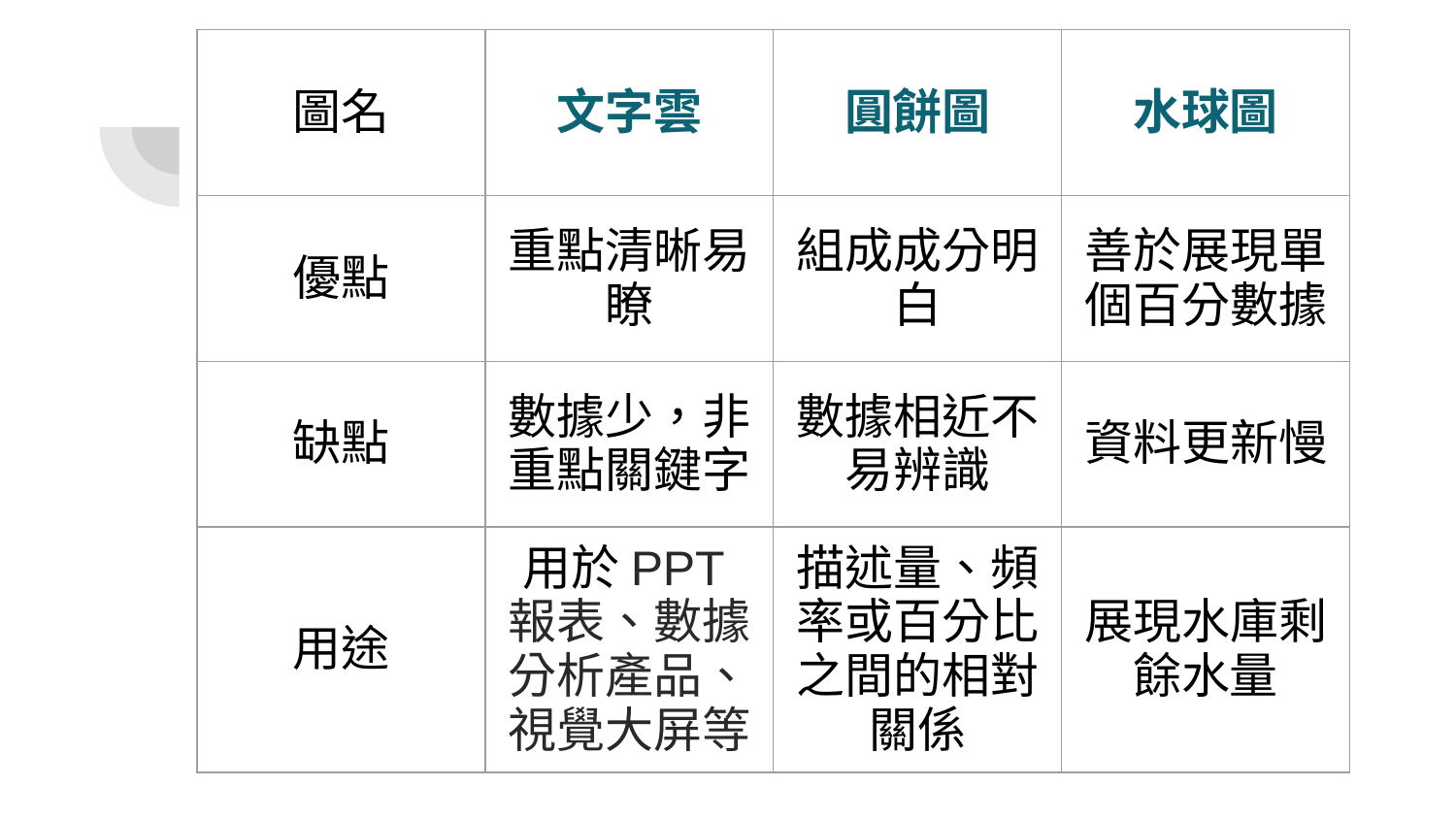

| 圖名 | 文字雲 | 圓餅圖 | 水球圖 |
| --- | --- | --- | --- |
| 優點 | 重點清晰易瞭 | 組成成分明白 | 善於展現單個百分數據 |
| 缺點 | 數據少，非重點關鍵字 | 數據相近不易辨識 | 資料更新慢 |
| 用途 | 用於PPT報表、數據分析產品、視覺大屏等 | 描述量、頻率或百分比之間的相對關係 | 展現水庫剩餘水量 |